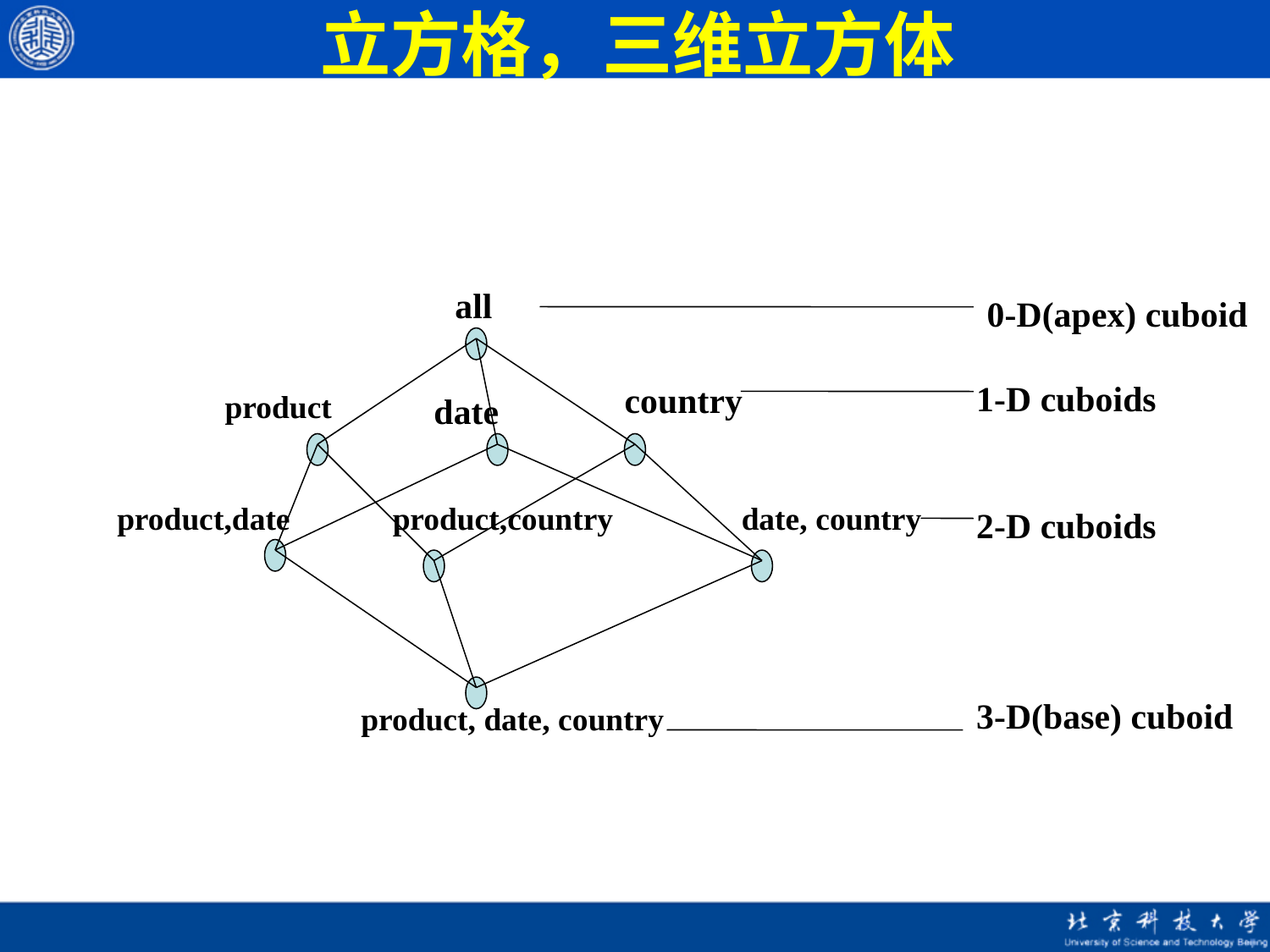

# 立方格，三维立方体
all
0-D(apex) cuboid

1-D cuboids
country
product
date

product,date
product,country
date, country
2-D cuboids

3-D(base) cuboid
product, date, country